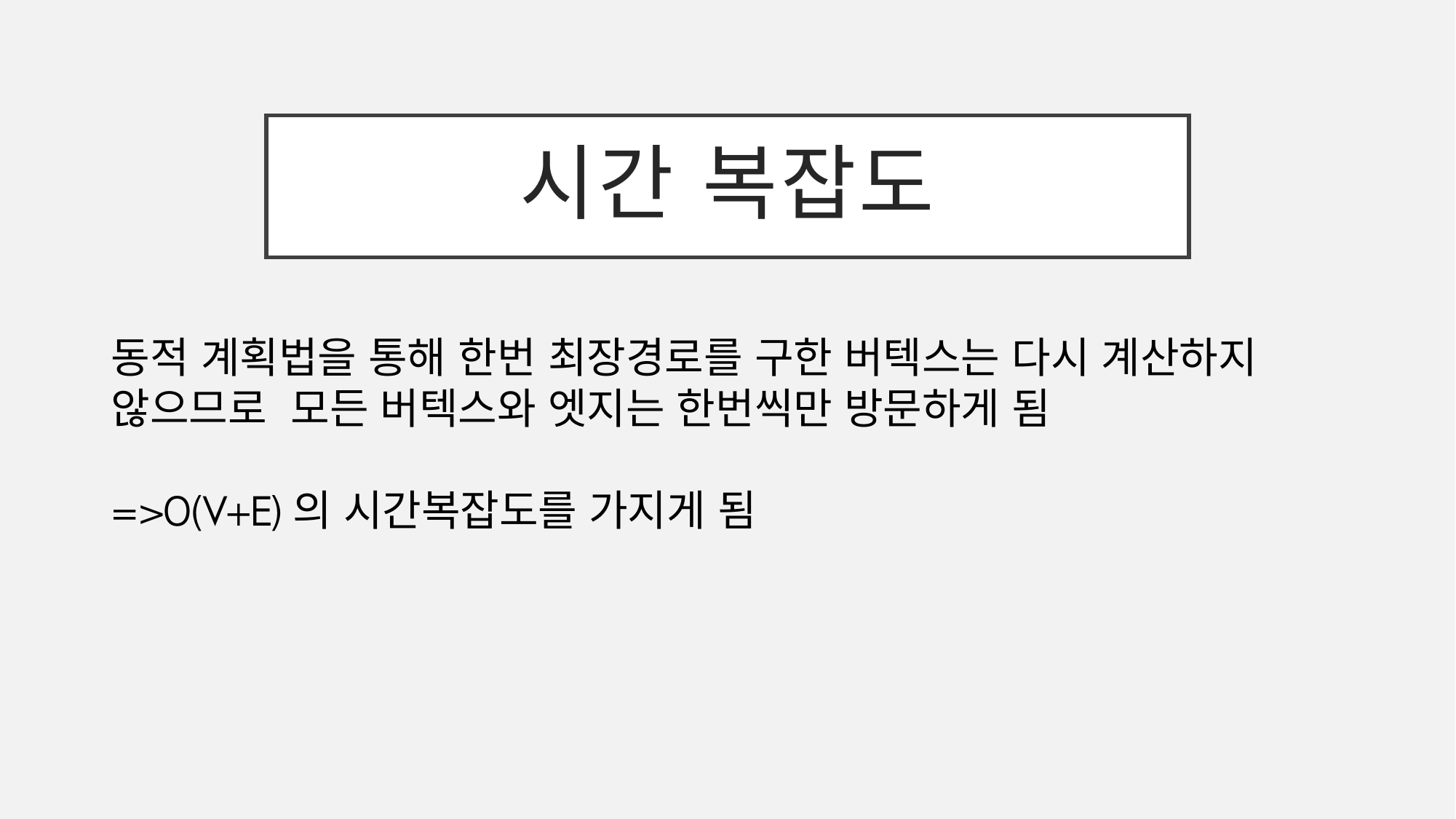

# 시간 복잡도
동적 계획법을 통해 한번 최장경로를 구한 버텍스는 다시 계산하지 않으므로  모든 버텍스와 엣지는 한번씩만 방문하게 됨

=>O(V+E)의 시간복잡도를 가지게 됨